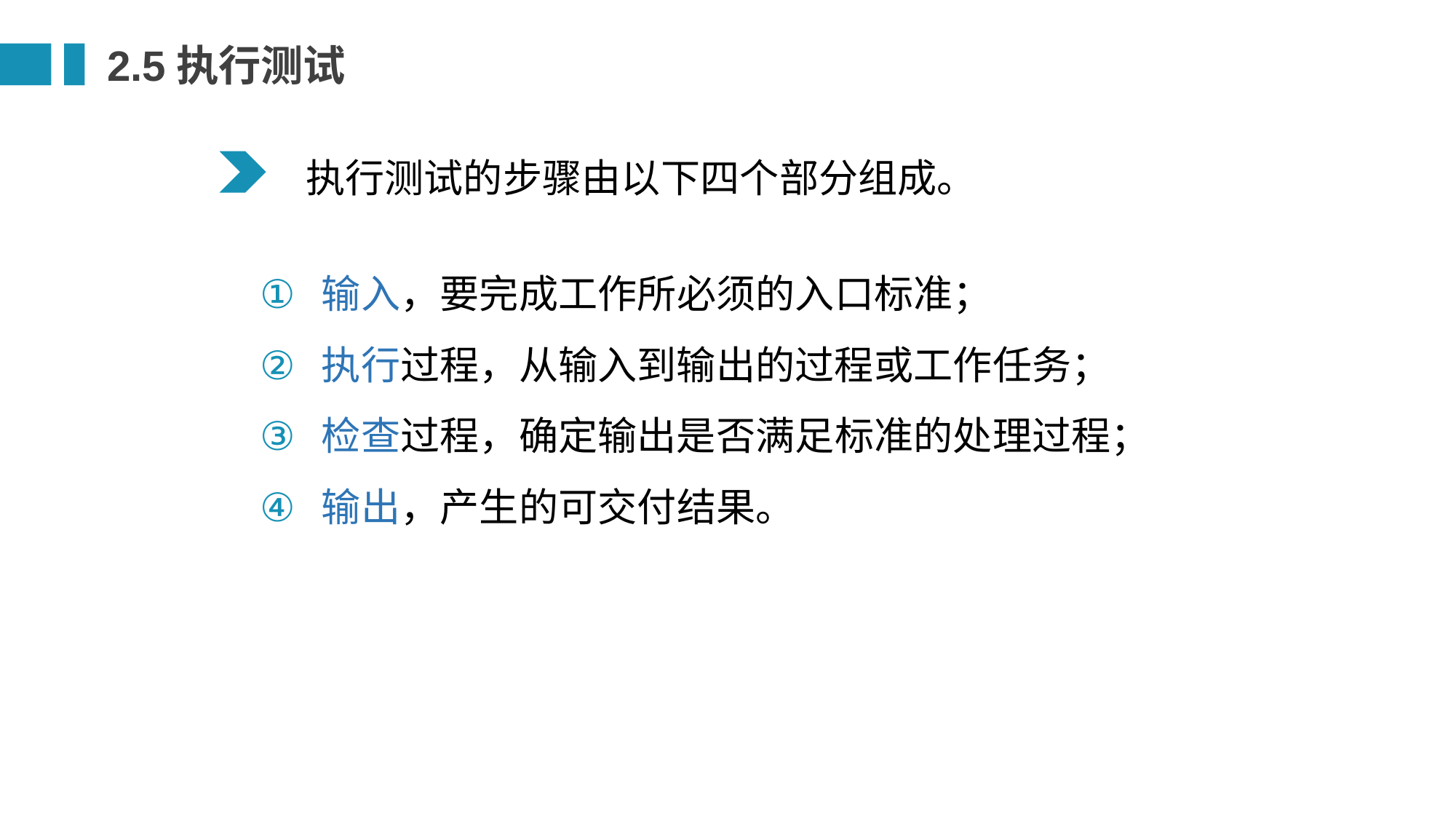

2.5执行测试

执行测试的步骤由以下四个部分组成。

输入，要完成工作所必须的入口标准；
执行过程，从输入到输出的过程或工作任务；
检查过程，确定输出是否满足标准的处理过程；
输出，产生的可交付结果。
55